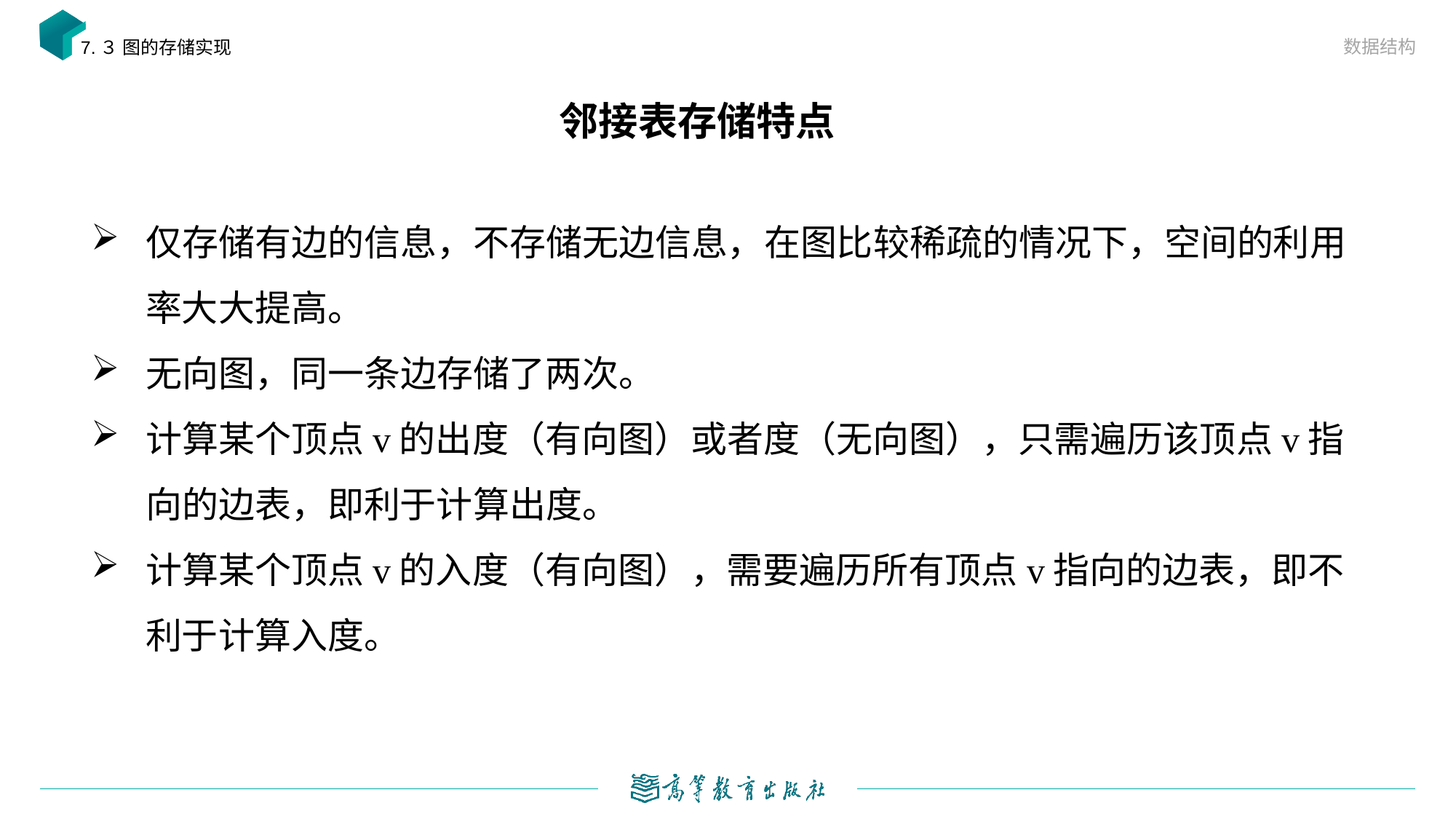

数据结构
7.３ 图的存储实现
# 邻接表存储特点
仅存储有边的信息，不存储无边信息，在图比较稀疏的情况下，空间的利用率大大提高。
无向图，同一条边存储了两次。
计算某个顶点v的出度（有向图）或者度（无向图），只需遍历该顶点v指向的边表，即利于计算出度。
计算某个顶点v的入度（有向图），需要遍历所有顶点v指向的边表，即不利于计算入度。